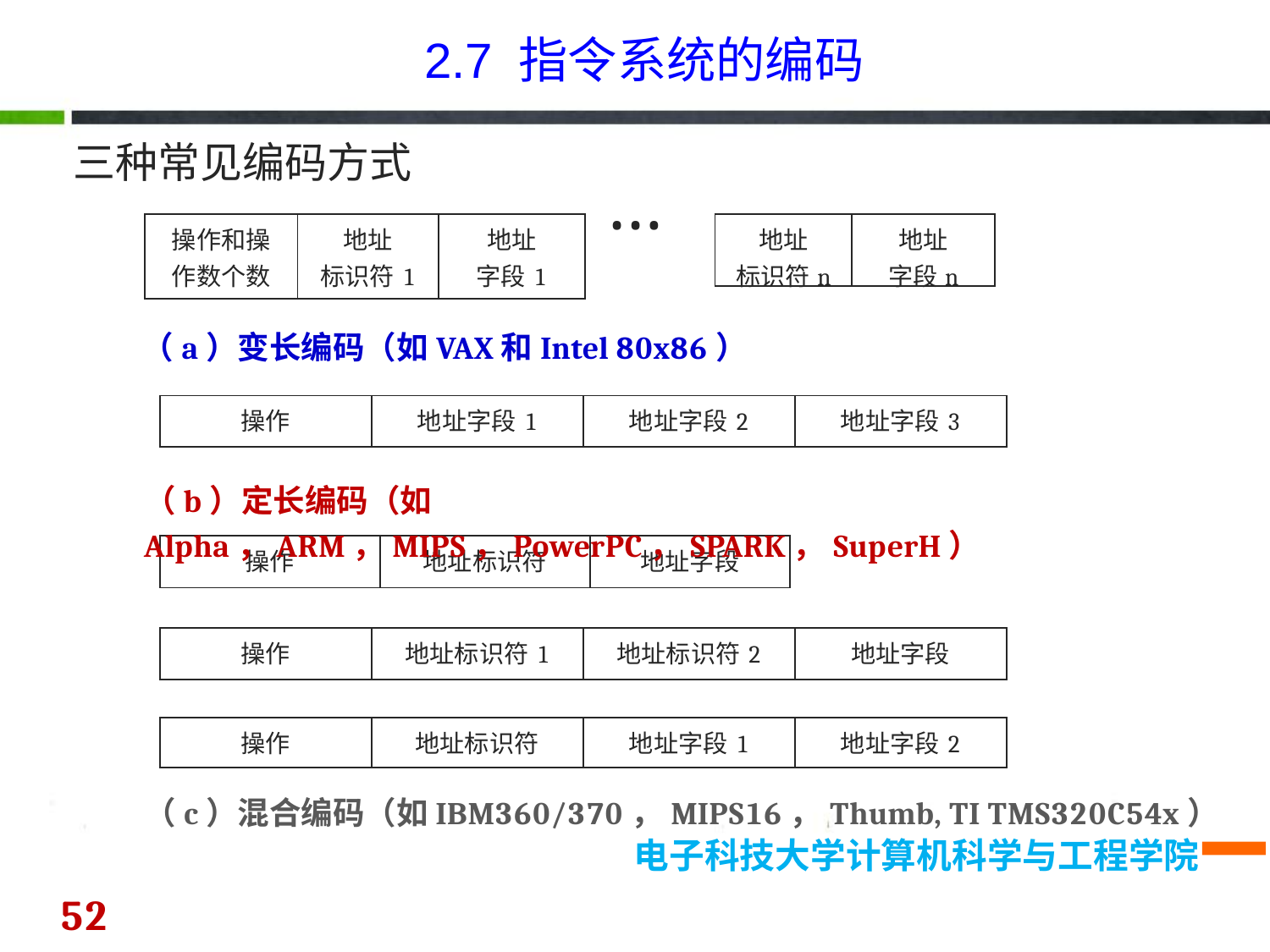

2.7 指令系统的编码
三种常见编码方式

…
| 操作和操 作数个数 | 地址 标识符1 | 地址 字段1 |
| --- | --- | --- |
| 地址 标识符n | 地址 字段n |
| --- | --- |
（a）变长编码（如VAX和Intel 80x86）
| 操作 | 地址字段1 | 地址字段2 | 地址字段3 |
| --- | --- | --- | --- |
（b）定长编码（如Alpha，ARM，MIPS，PowerPC，SPARK，SuperH）
| 操作 | 地址标识符 | 地址字段 |
| --- | --- | --- |
| 操作 | 地址标识符1 | 地址标识符2 | 地址字段 |
| --- | --- | --- | --- |
| 操作 | 地址标识符 | 地址字段1 | 地址字段2 |
| --- | --- | --- | --- |
（c）混合编码（如IBM360/370，MIPS16，Thumb, TI TMS320C54x）